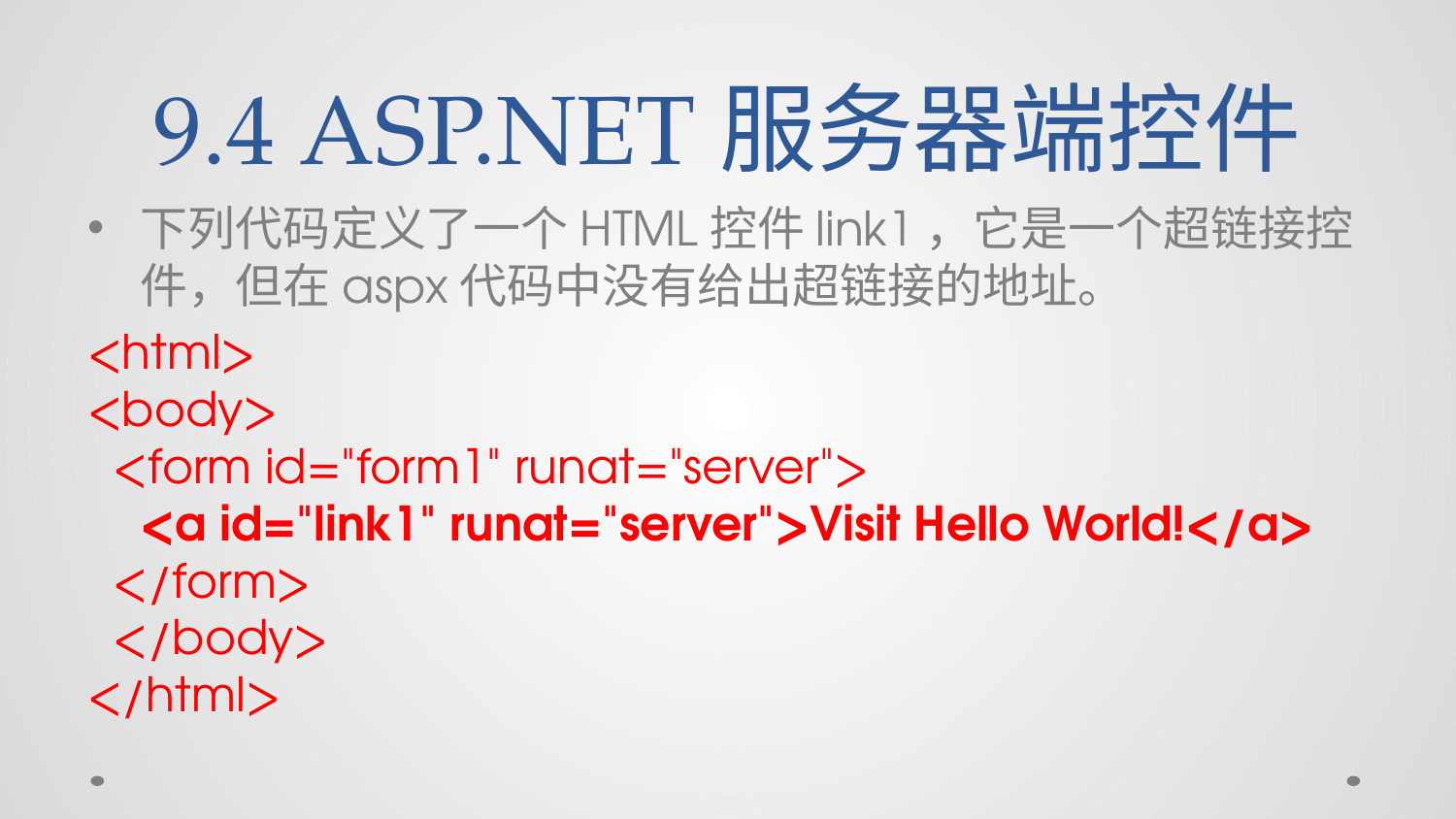

# 9.4 ASP.NET服务器端控件
下列代码定义了一个HTML控件link1，它是一个超链接控件，但在aspx代码中没有给出超链接的地址。
<html>
<body>
  <form id="form1" runat="server">
    <a id="link1" runat="server">Visit Hello World!</a>
  </form>
  </body>
</html>